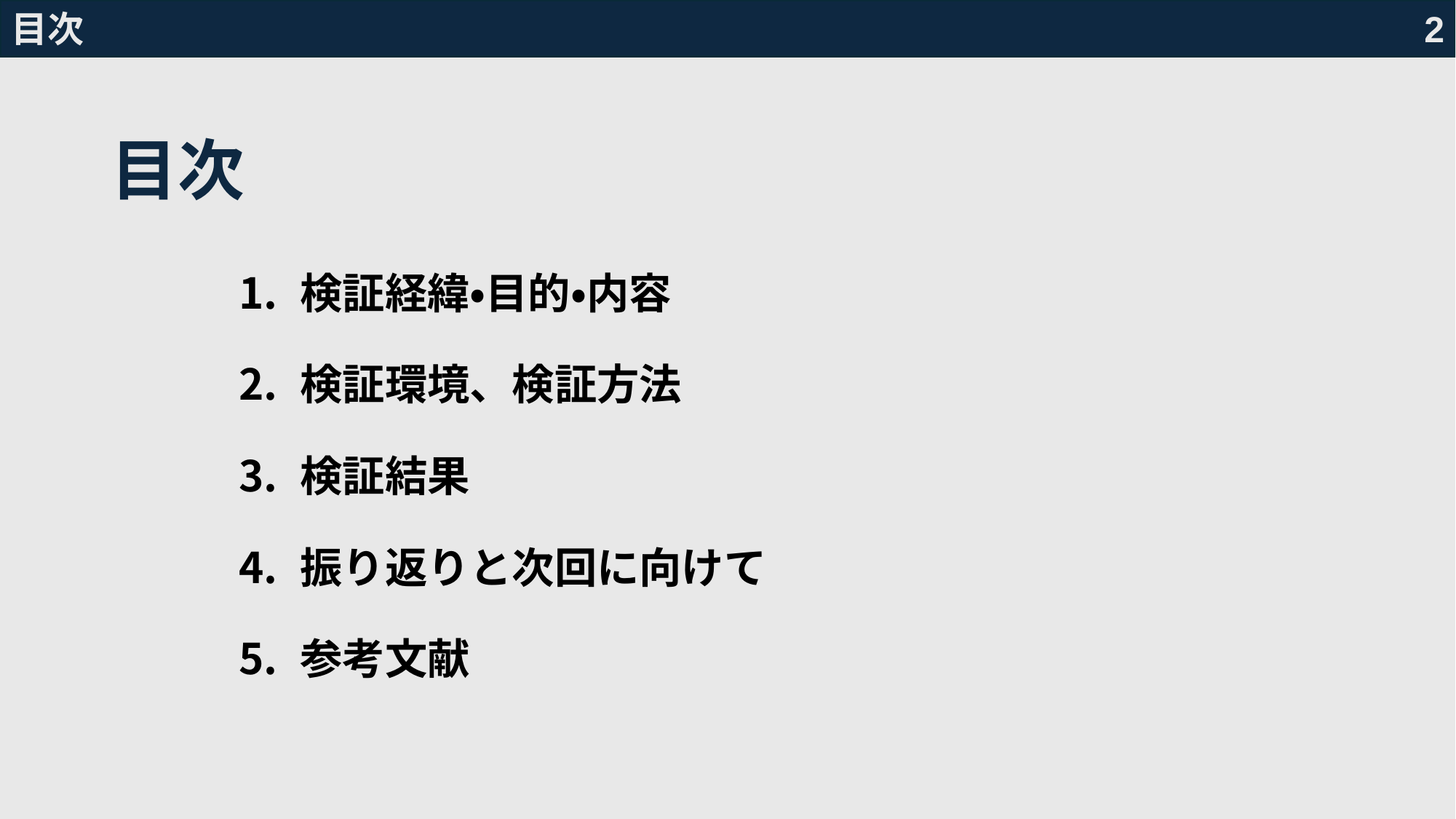

2
目次
# 目次
検証経緯・目的・内容
検証環境、検証方法
検証結果
振り返りと次回に向けて
参考文献